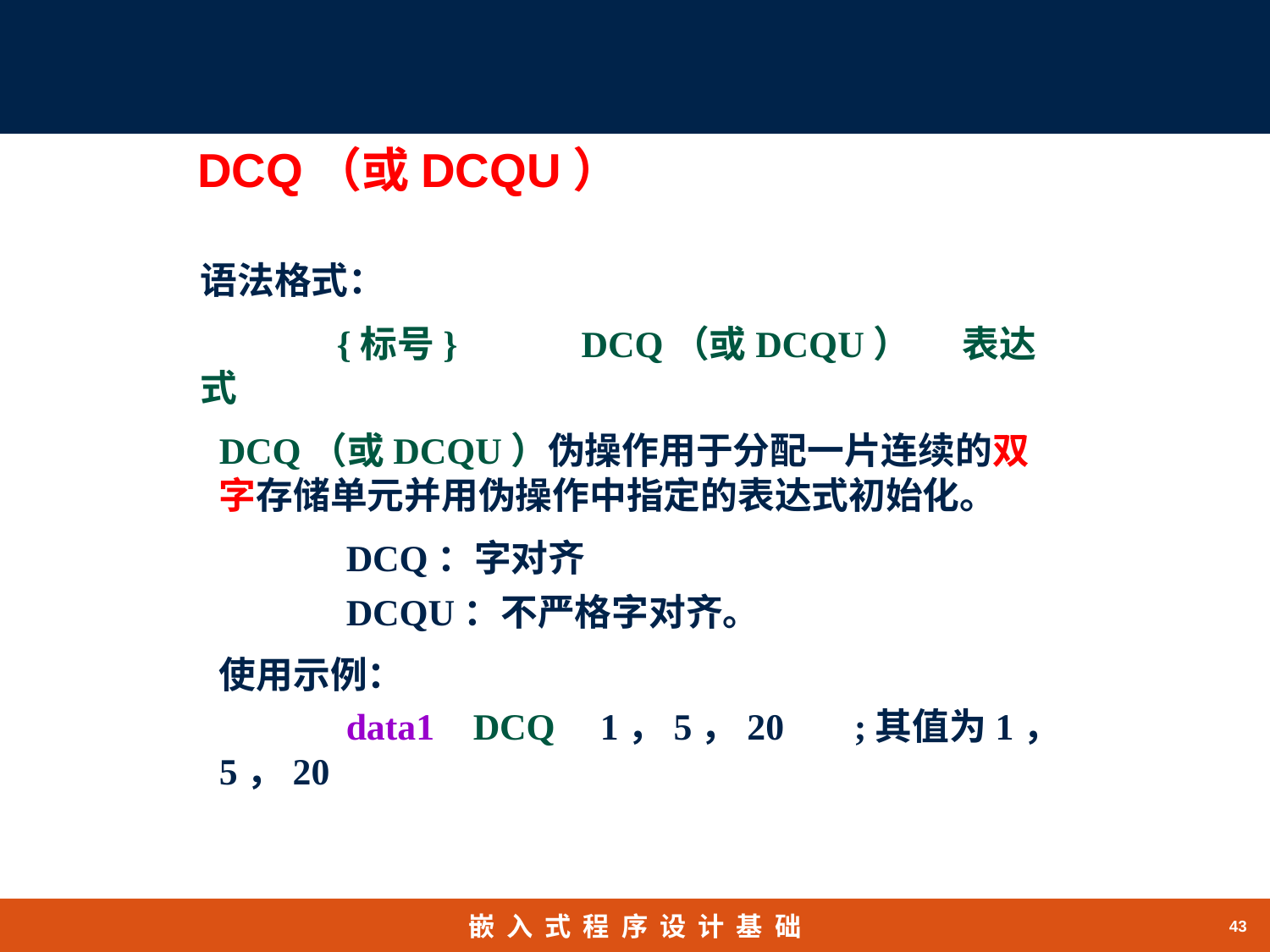

# DCQ（或DCQU）
语法格式：
	 {标号} 	DCQ（或DCQU）	表达式
DCQ（或DCQU）伪操作用于分配一片连续的双字存储单元并用伪操作中指定的表达式初始化。
	DCQ：字对齐
	DCQU：不严格字对齐。
使用示例：
	data1	DCQ	1，5，20	;其值为1，5，20